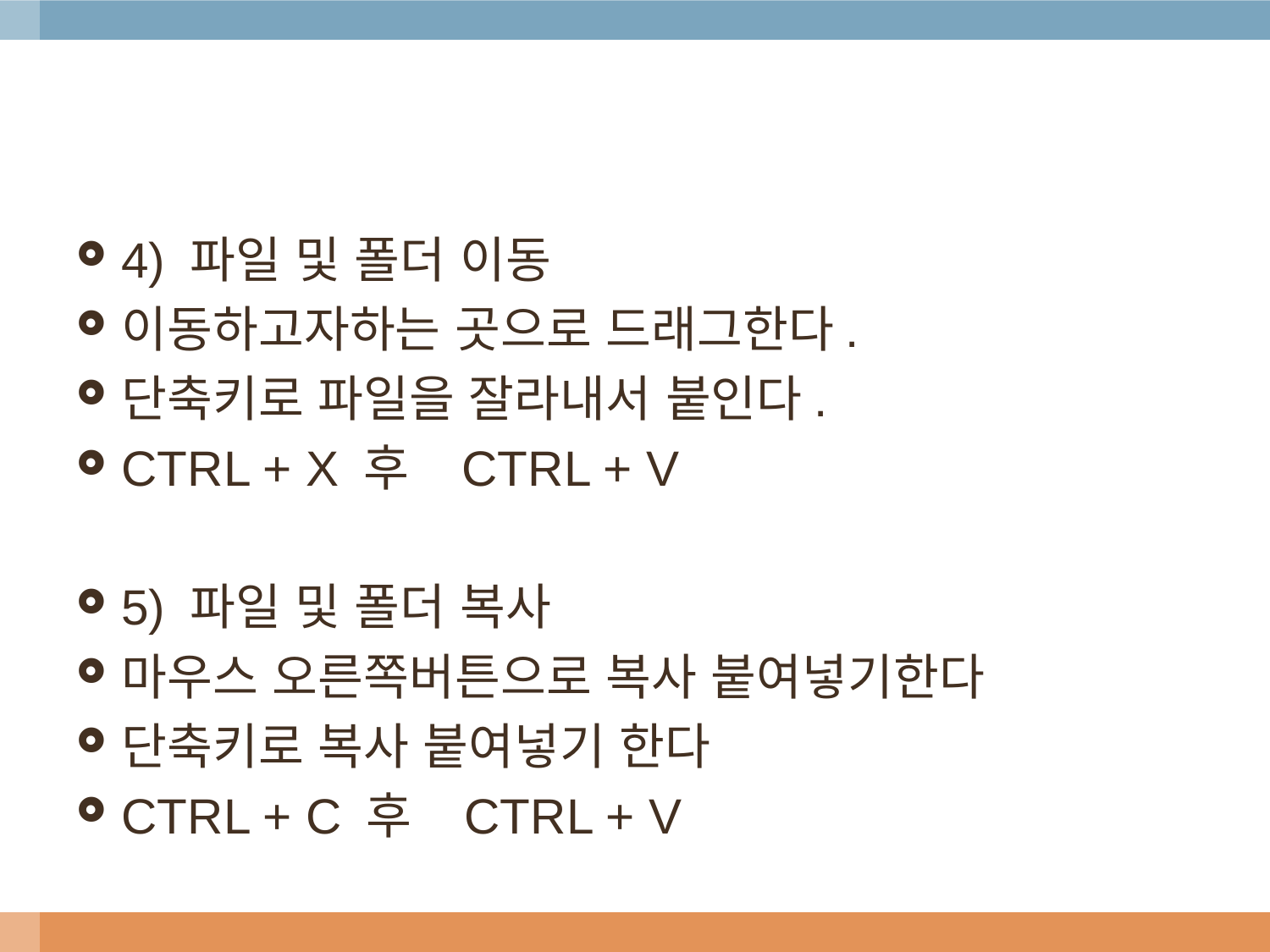

#
4) 파일 및 폴더 이동
이동하고자하는 곳으로 드래그한다.
단축키로 파일을 잘라내서 붙인다.
CTRL + X 후   CTRL + V

5) 파일 및 폴더 복사
마우스 오른쪽버튼으로 복사 붙여넣기한다
단축키로 복사 붙여넣기 한다
CTRL + C 후   CTRL + V